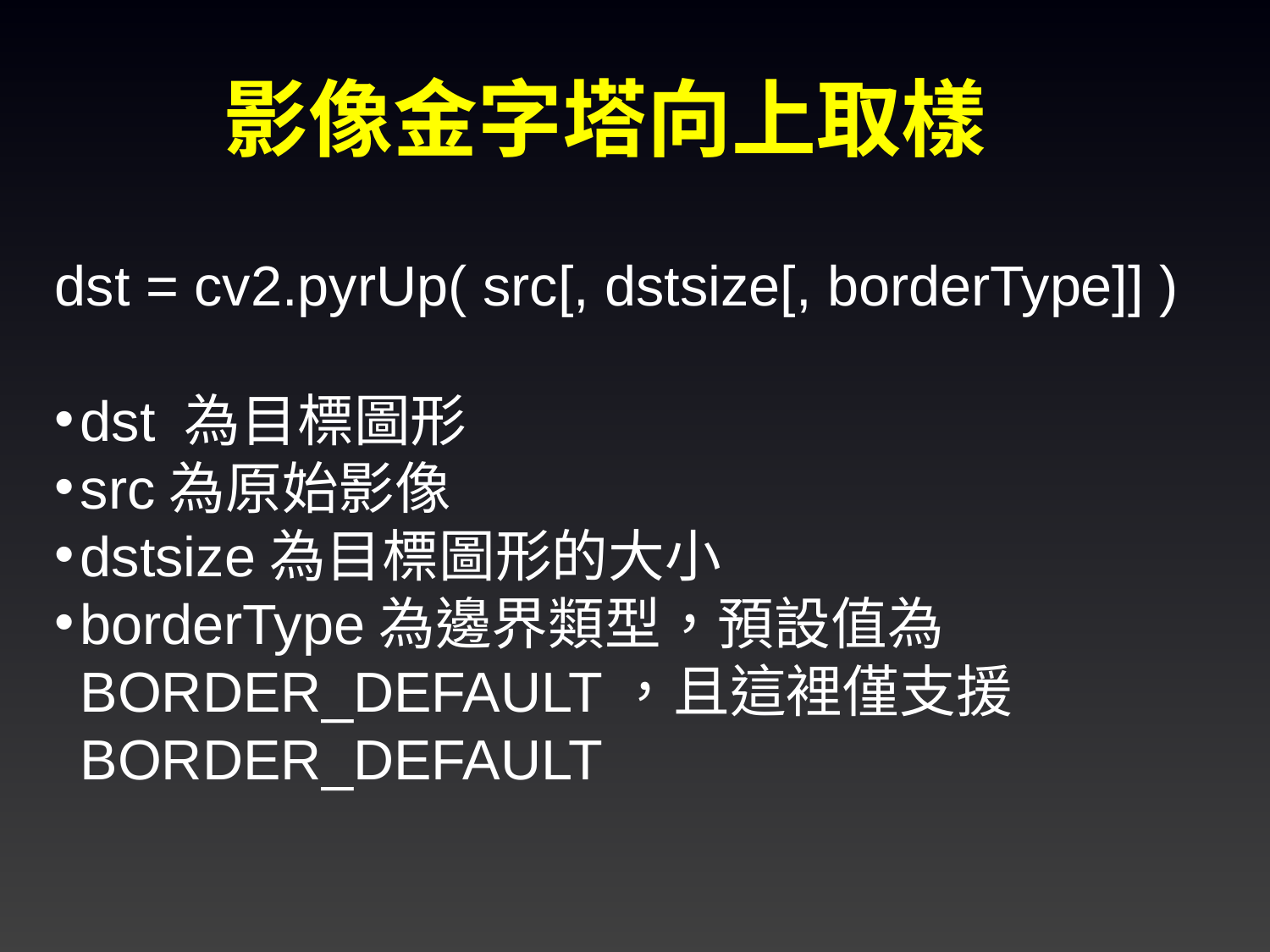

影像金字塔向上取樣
dst = cv2.pyrUp( src[, dstsize[, borderType]] )

dst 為目標圖形
src為原始影像
dstsize為目標圖形的大小
borderType為邊界類型，預設值為BORDER_DEFAULT，且這裡僅支援BORDER_DEFAULT